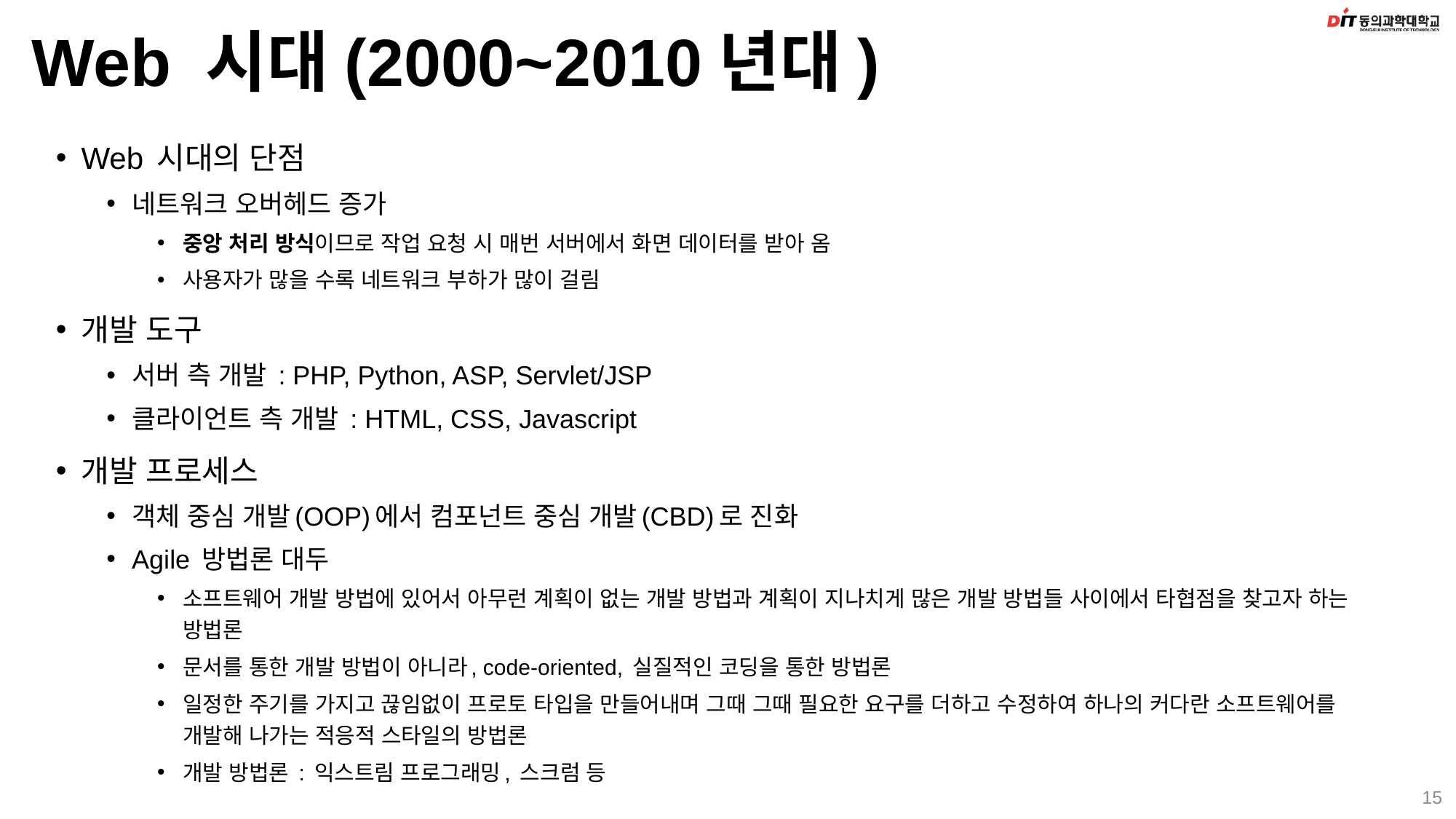

# Web 시대(2000~2010년대)
Web 시대의 단점
네트워크 오버헤드 증가
중앙 처리 방식이므로 작업 요청 시 매번 서버에서 화면 데이터를 받아 옴
사용자가 많을 수록 네트워크 부하가 많이 걸림
개발 도구
서버 측 개발 : PHP, Python, ASP, Servlet/JSP
클라이언트 측 개발 : HTML, CSS, Javascript
개발 프로세스
객체 중심 개발(OOP)에서 컴포넌트 중심 개발(CBD)로 진화
Agile 방법론 대두
소프트웨어 개발 방법에 있어서 아무런 계획이 없는 개발 방법과 계획이 지나치게 많은 개발 방법들 사이에서 타협점을 찾고자 하는 방법론
문서를 통한 개발 방법이 아니라, code-oriented, 실질적인 코딩을 통한 방법론
일정한 주기를 가지고 끊임없이 프로토 타입을 만들어내며 그때 그때 필요한 요구를 더하고 수정하여 하나의 커다란 소프트웨어를 개발해 나가는 적응적 스타일의 방법론
개발 방법론 : 익스트림 프로그래밍, 스크럼 등
15